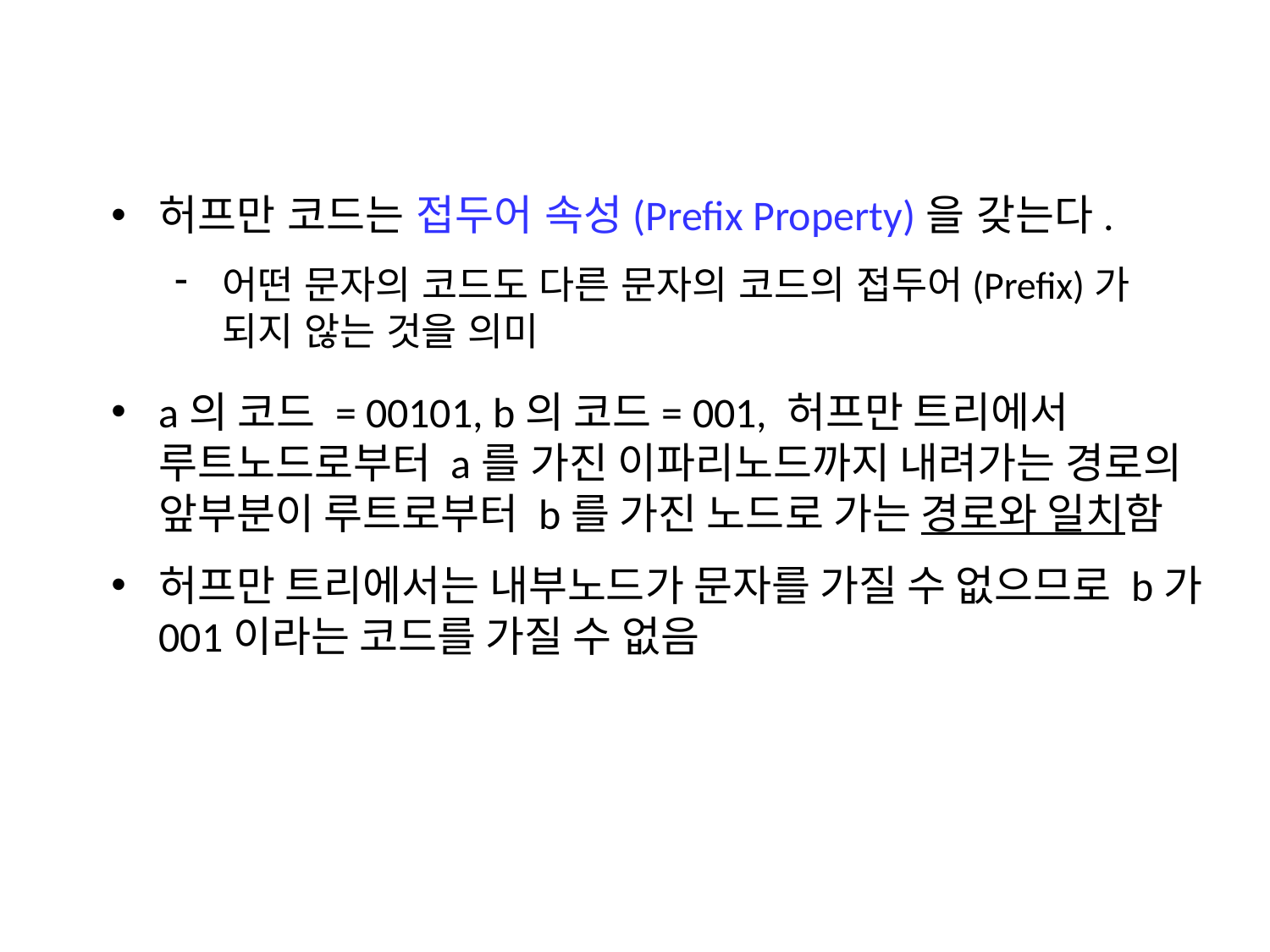

허프만 코드는 접두어 속성(Prefix Property)을 갖는다.
어떤 문자의 코드도 다른 문자의 코드의 접두어(Prefix)가 되지 않는 것을 의미
a의 코드 = 00101, b의 코드= 001, 허프만 트리에서 루트노드로부터 a를 가진 이파리노드까지 내려가는 경로의 앞부분이 루트로부터 b를 가진 노드로 가는 경로와 일치함
허프만 트리에서는 내부노드가 문자를 가질 수 없으므로 b가 001이라는 코드를 가질 수 없음